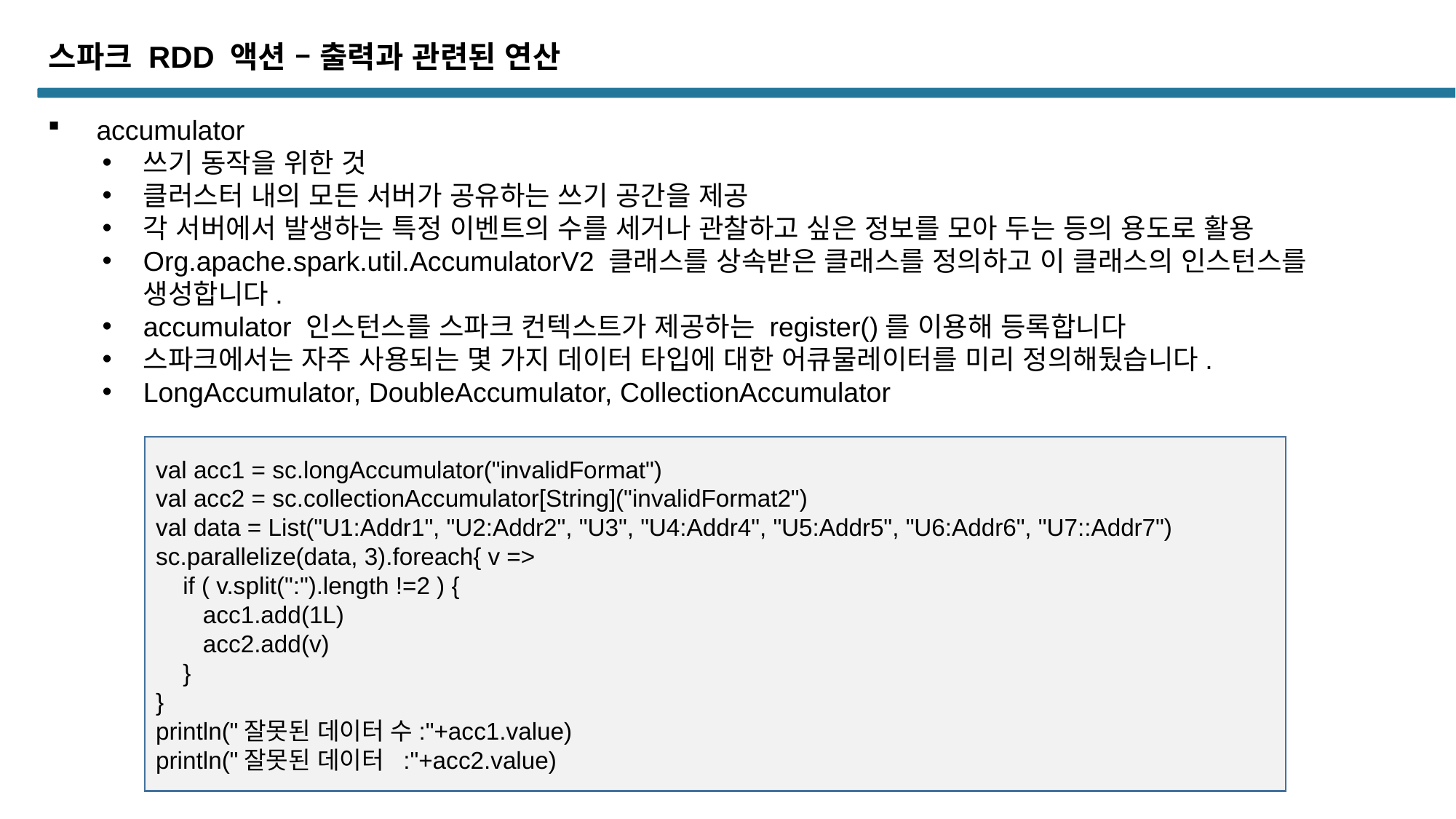

스파크 RDD 액션 – 출력과 관련된 연산
 accumulator
쓰기 동작을 위한 것
클러스터 내의 모든 서버가 공유하는 쓰기 공간을 제공
각 서버에서 발생하는 특정 이벤트의 수를 세거나 관찰하고 싶은 정보를 모아 두는 등의 용도로 활용
Org.apache.spark.util.AccumulatorV2 클래스를 상속받은 클래스를 정의하고 이 클래스의 인스턴스를 생성합니다.
accumulator 인스턴스를 스파크 컨텍스트가 제공하는 register()를 이용해 등록합니다
스파크에서는 자주 사용되는 몇 가지 데이터 타입에 대한 어큐물레이터를 미리 정의해뒀습니다.
LongAccumulator, DoubleAccumulator, CollectionAccumulator
val acc1 = sc.longAccumulator("invalidFormat")
val acc2 = sc.collectionAccumulator[String]("invalidFormat2")
val data = List("U1:Addr1", "U2:Addr2", "U3", "U4:Addr4", "U5:Addr5", "U6:Addr6", "U7::Addr7")
sc.parallelize(data, 3).foreach{ v =>
    if ( v.split(":").length !=2 ) {
       acc1.add(1L)
       acc2.add(v)
    }
}
println("잘못된 데이터 수:"+acc1.value)
println("잘못된 데이터  :"+acc2.value)